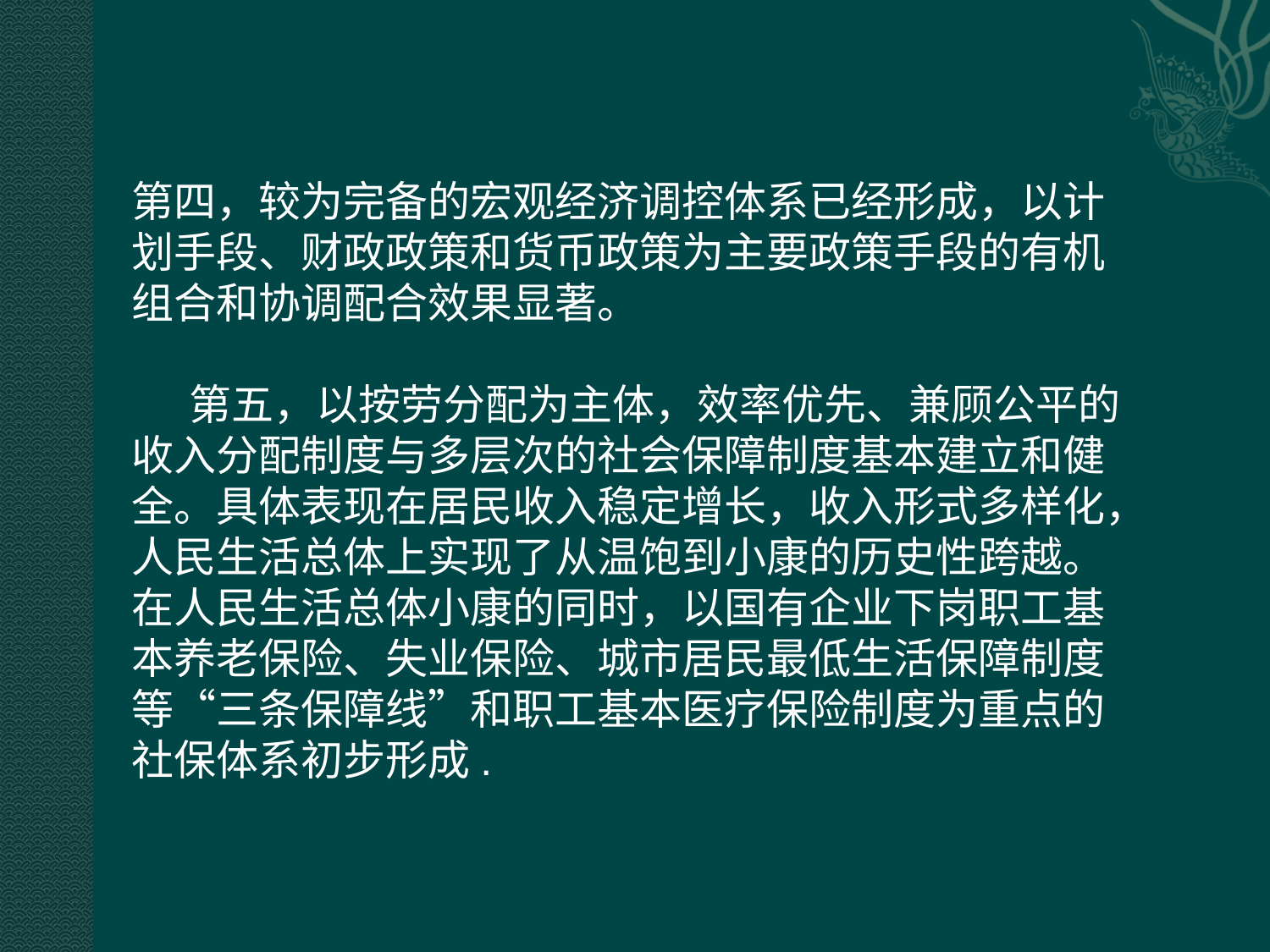

第四，较为完备的宏观经济调控体系已经形成，以计划手段、财政政策和货币政策为主要政策手段的有机组合和协调配合效果显著。

     第五，以按劳分配为主体，效率优先、兼顾公平的收入分配制度与多层次的社会保障制度基本建立和健全。具体表现在居民收入稳定增长，收入形式多样化，人民生活总体上实现了从温饱到小康的历史性跨越。在人民生活总体小康的同时，以国有企业下岗职工基本养老保险、失业保险、城市居民最低生活保障制度等“三条保障线”和职工基本医疗保险制度为重点的社保体系初步形成.